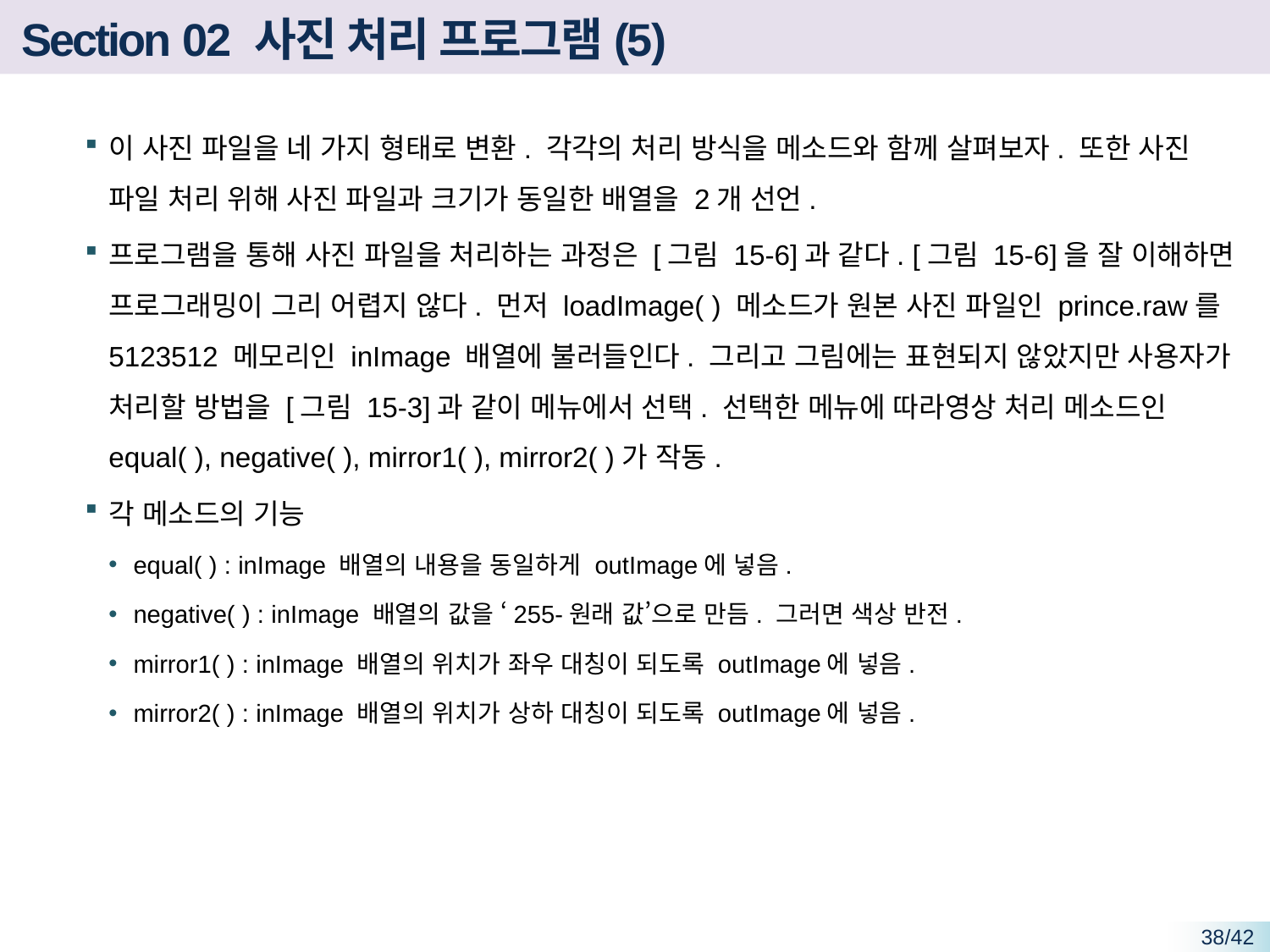

# Section 02 사진 처리 프로그램(5)
이 사진 파일을 네 가지 형태로 변환. 각각의 처리 방식을 메소드와 함께 살펴보자. 또한 사진 파일 처리 위해 사진 파일과 크기가 동일한 배열을 2개 선언.
프로그램을 통해 사진 파일을 처리하는 과정은 [그림 15-6]과 같다. [그림 15-6]을 잘 이해하면 프로그래밍이 그리 어렵지 않다. 먼저 loadImage( ) 메소드가 원본 사진 파일인 prince.raw를 5123512 메모리인 inImage 배열에 불러들인다. 그리고 그림에는 표현되지 않았지만 사용자가 처리할 방법을 [그림 15-3]과 같이 메뉴에서 선택. 선택한 메뉴에 따라영상 처리 메소드인 equal( ), negative( ), mirror1( ), mirror2( )가 작동.
각 메소드의 기능
equal( ) : inImage 배열의 내용을 동일하게 outImage에 넣음.
negative( ) : inImage 배열의 값을 ‘255-원래 값’으로 만듬. 그러면 색상 반전.
mirror1( ) : inImage 배열의 위치가 좌우 대칭이 되도록 outImage에 넣음.
mirror2( ) : inImage 배열의 위치가 상하 대칭이 되도록 outImage에 넣음.